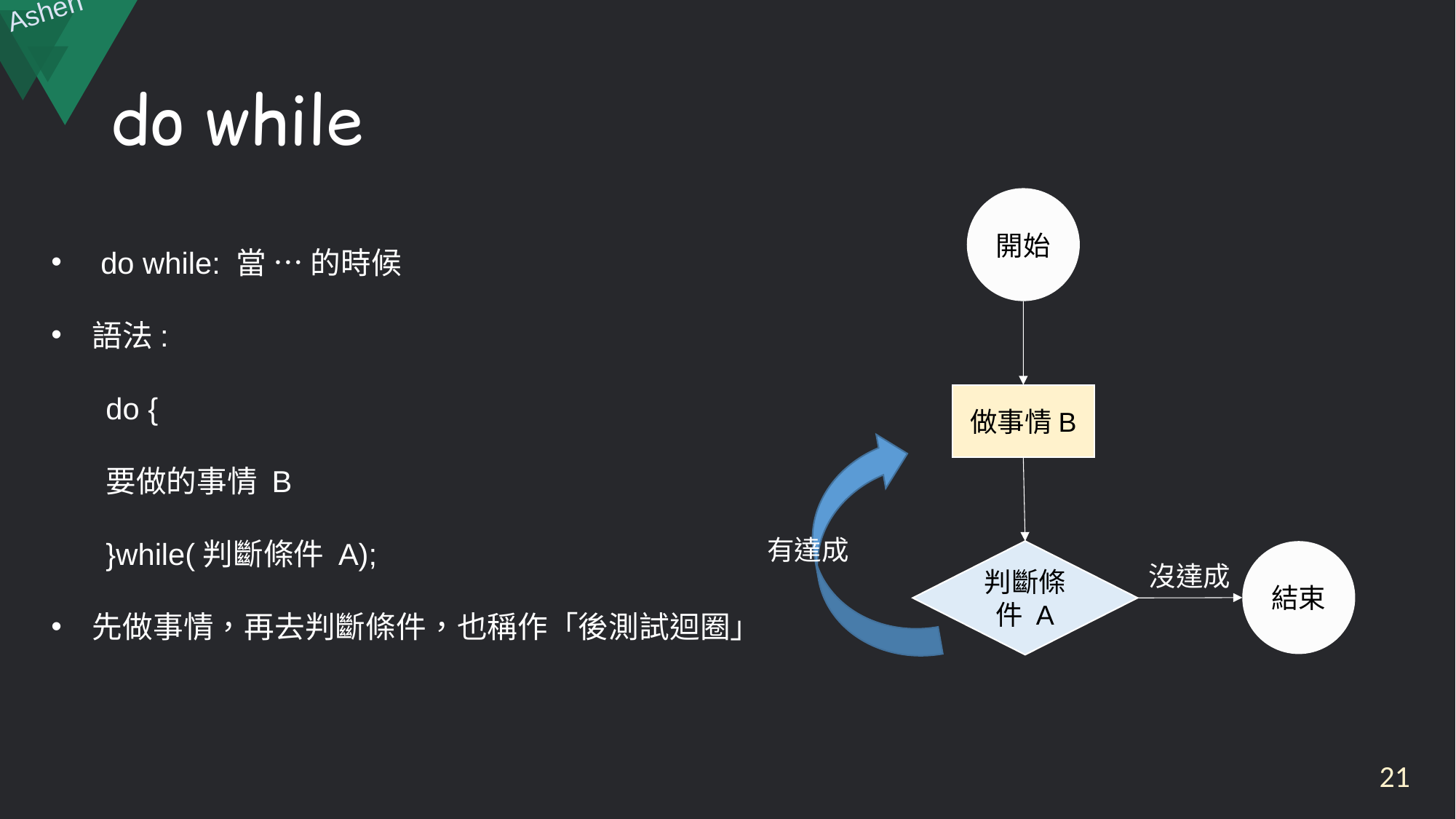

# do while
開始
 do while: 當 … 的時候
語法:
do {
要做的事情 B
}while(判斷條件 A);
先做事情，再去判斷條件，也稱作「後測試迴圈」
做事情B

有達成
判斷條件 A
結束
沒達成
21